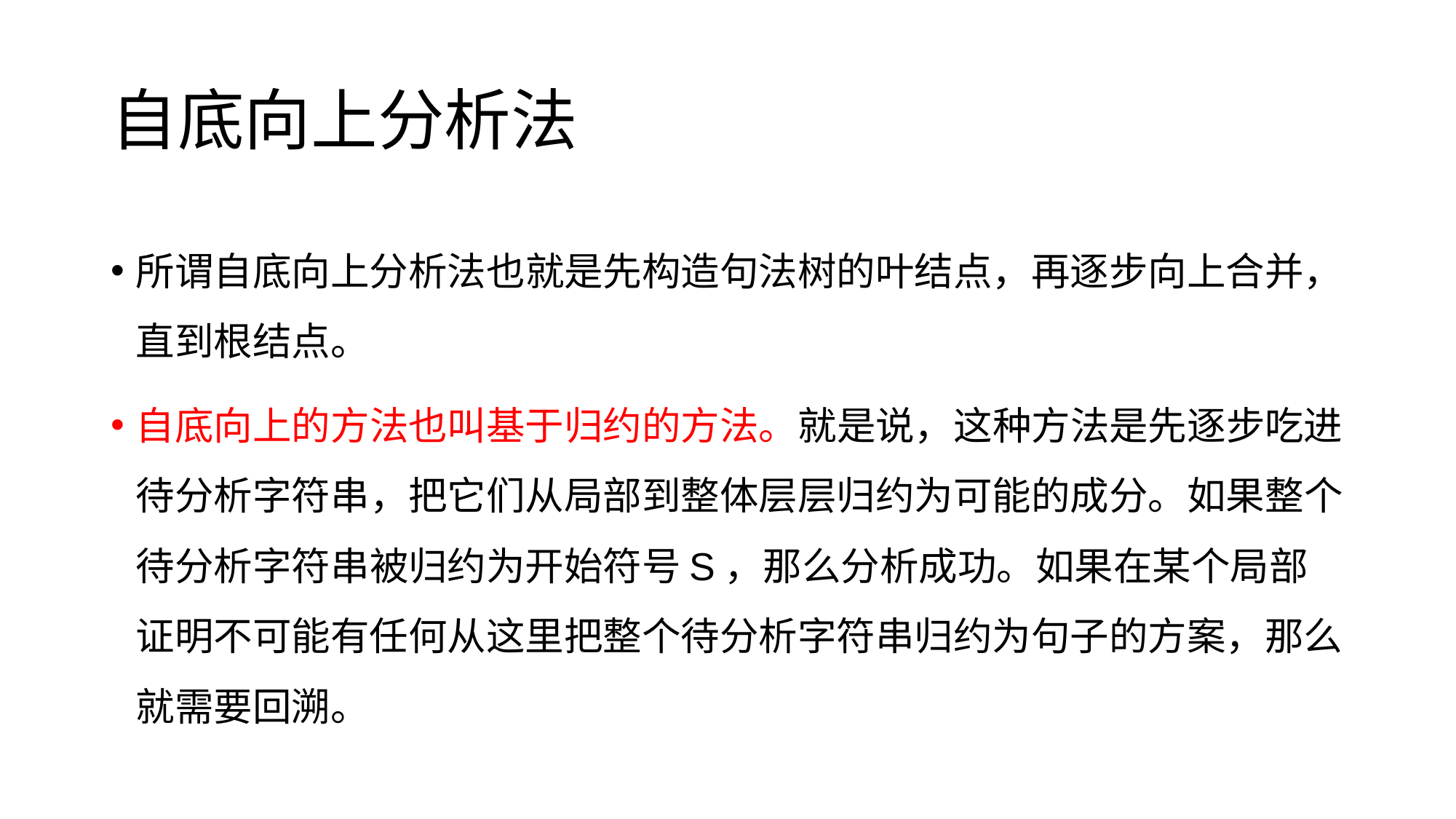

# 自底向上分析法
所谓自底向上分析法也就是先构造句法树的叶结点，再逐步向上合并，直到根结点。
自底向上的方法也叫基于归约的方法。就是说，这种方法是先逐步吃进待分析字符串，把它们从局部到整体层层归约为可能的成分。如果整个待分析字符串被归约为开始符号S，那么分析成功。如果在某个局部证明不可能有任何从这里把整个待分析字符串归约为句子的方案，那么就需要回溯。